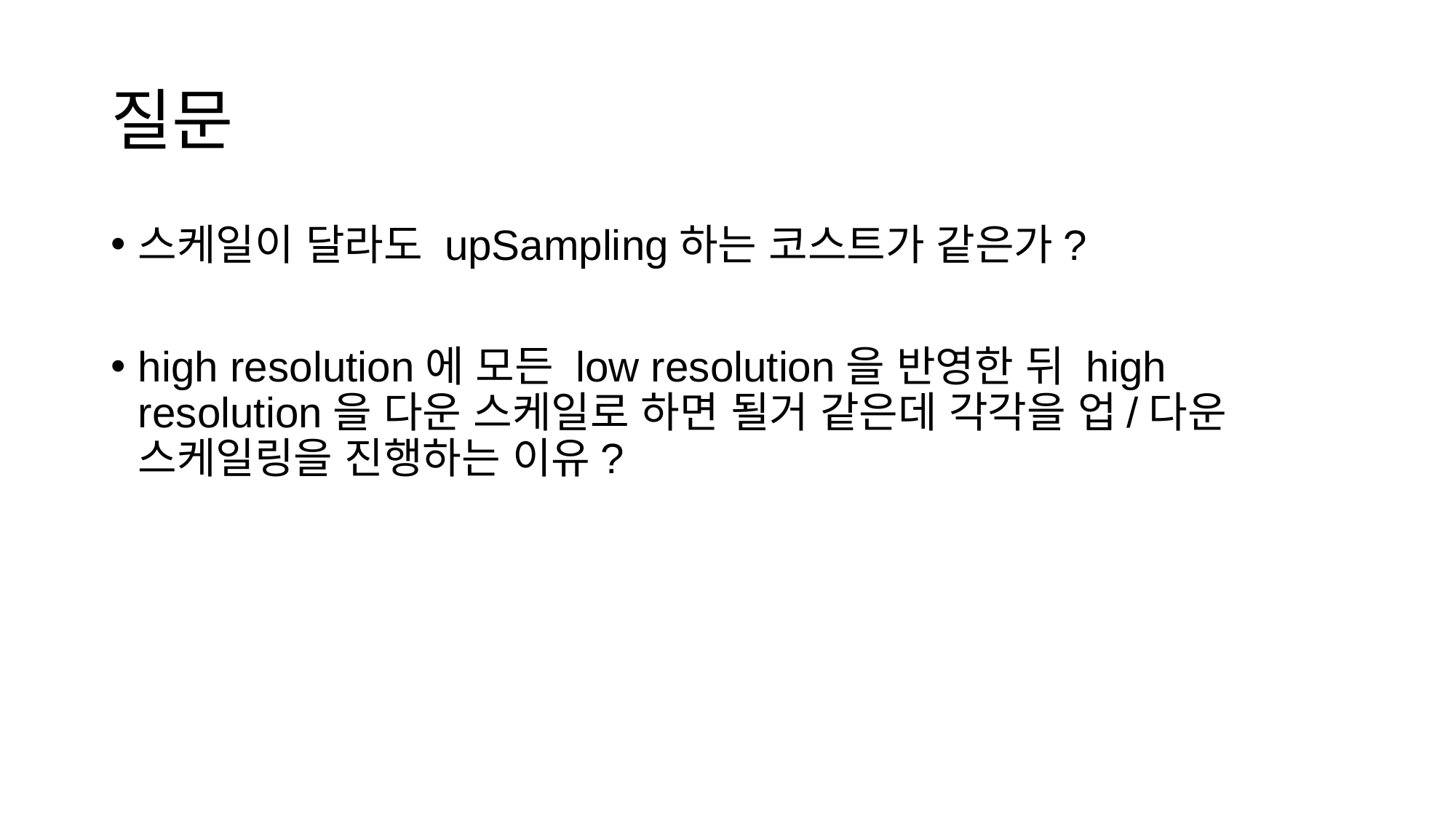

# 질문
스케일이 달라도 upSampling하는 코스트가 같은가?

high resolution에 모든 low resolution을 반영한 뒤 high resolution을 다운 스케일로 하면 될거 같은데 각각을 업/다운 스케일링을 진행하는 이유?